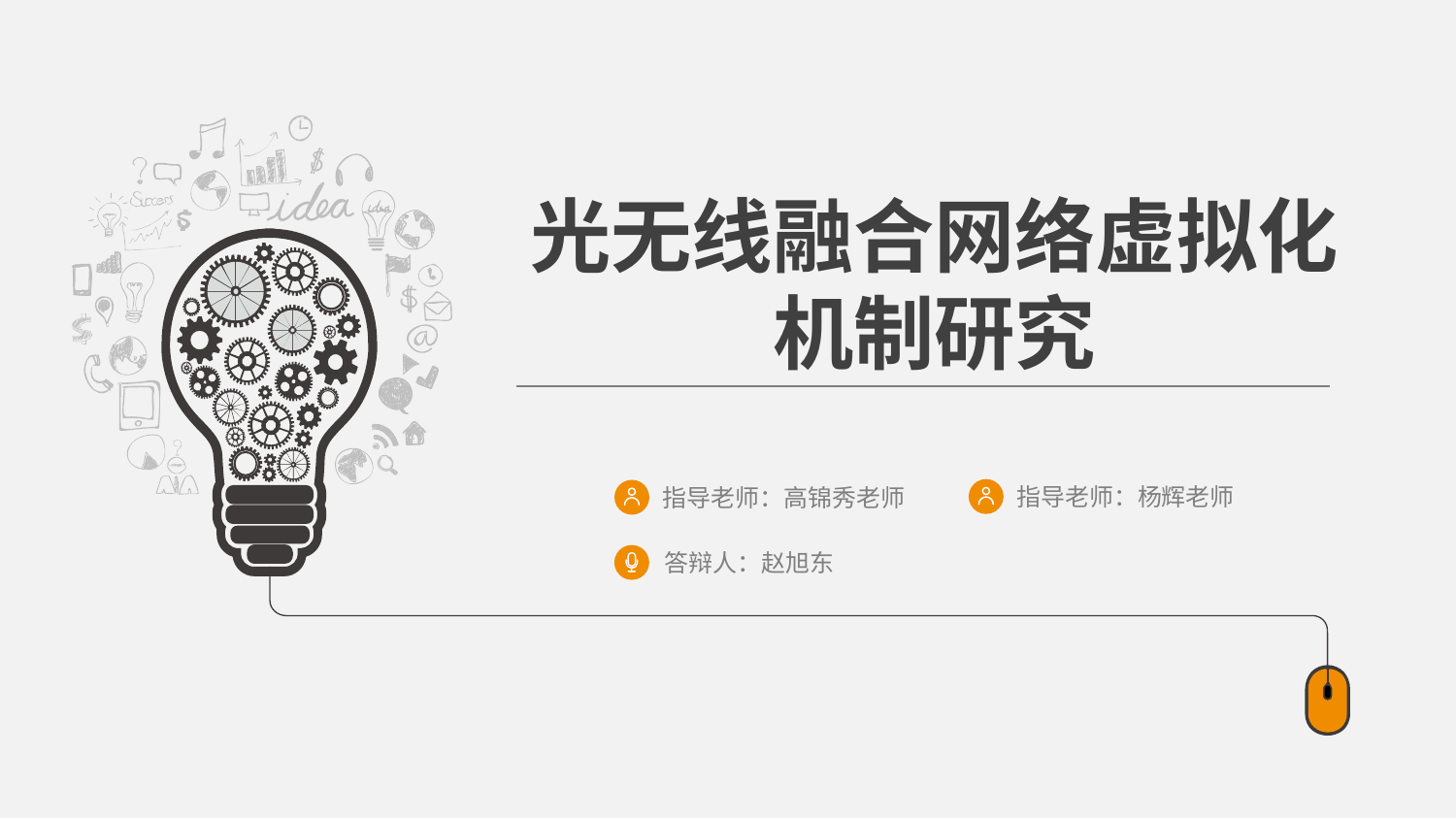

光无线融合网络虚拟化机制研究
指导老师：杨辉老师
指导老师：高锦秀老师

答辩人：赵旭东